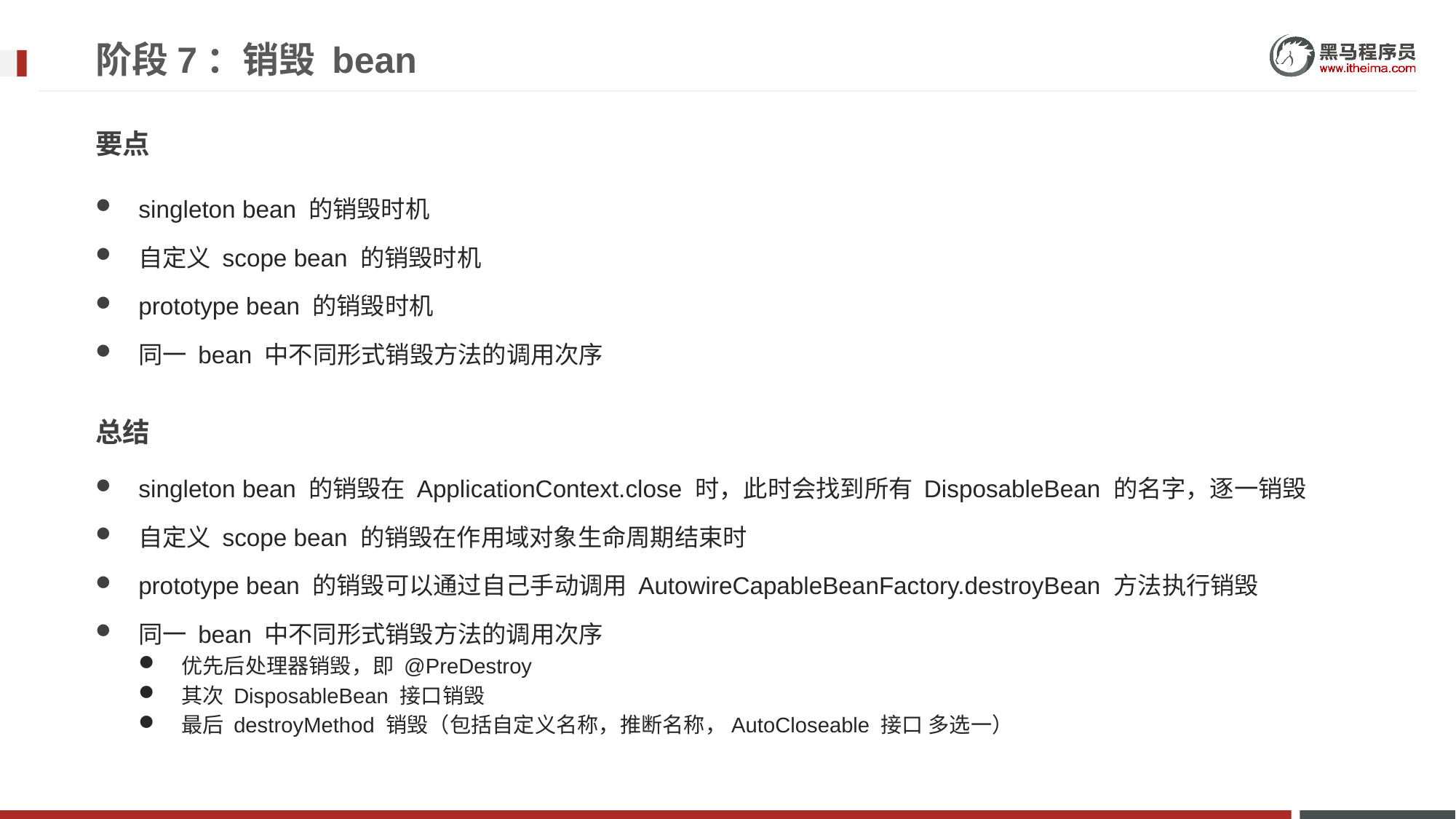

# 阶段7：销毁 bean
要点
singleton bean 的销毁时机
自定义 scope bean 的销毁时机
prototype bean 的销毁时机
同一 bean 中不同形式销毁方法的调用次序
总结
singleton bean 的销毁在 ApplicationContext.close 时，此时会找到所有 DisposableBean 的名字，逐一销毁
自定义 scope bean 的销毁在作用域对象生命周期结束时
prototype bean 的销毁可以通过自己手动调用 AutowireCapableBeanFactory.destroyBean 方法执行销毁
同一 bean 中不同形式销毁方法的调用次序
优先后处理器销毁，即 @PreDestroy
其次 DisposableBean 接口销毁
最后 destroyMethod 销毁（包括自定义名称，推断名称，AutoCloseable 接口 多选一）